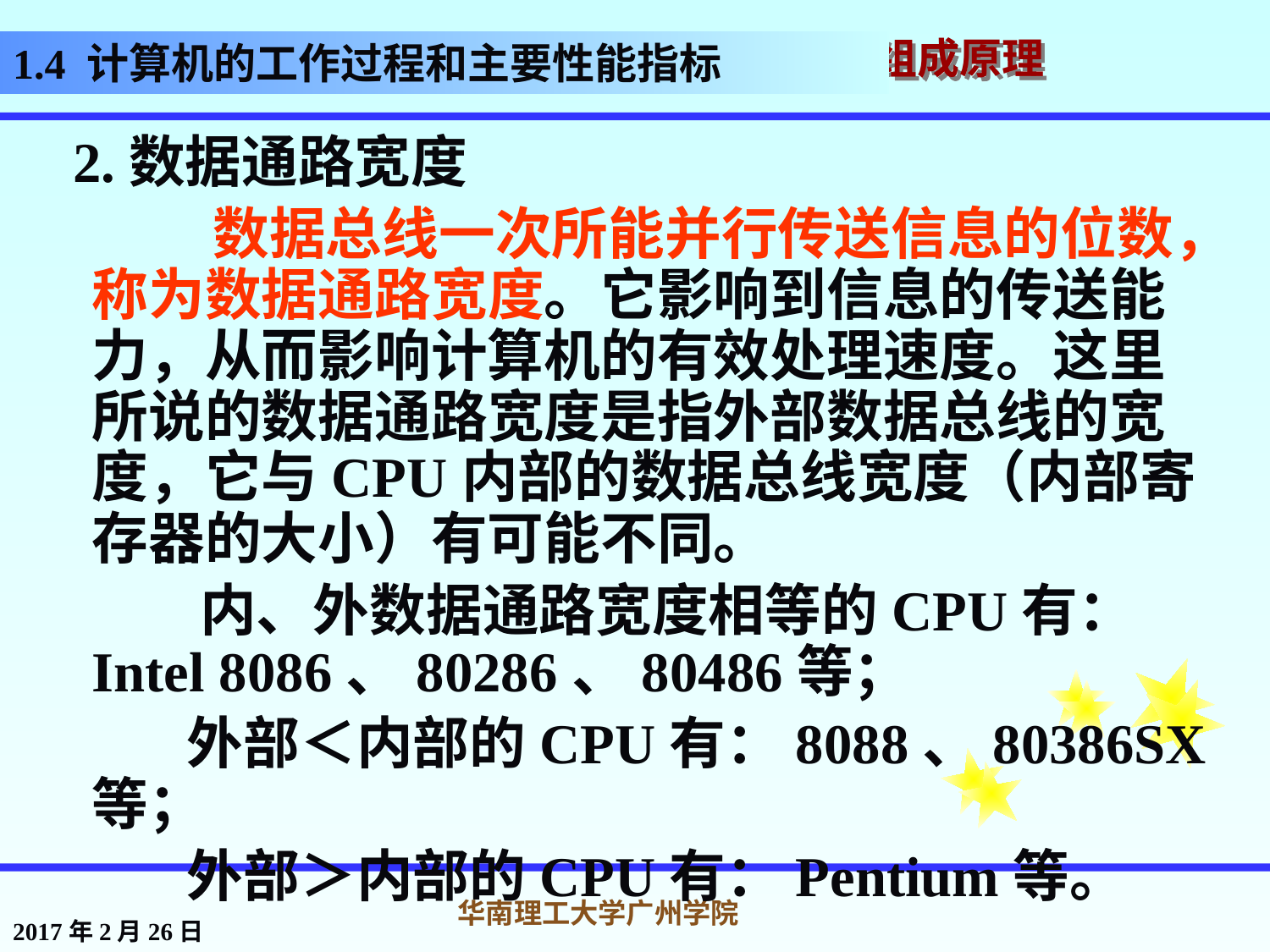

1.4 计算机的工作过程和主要性能指标
  2.数据通路宽度
            数据总线一次所能并行传送信息的位数，称为数据通路宽度。它影响到信息的传送能力，从而影响计算机的有效处理速度。这里所说的数据通路宽度是指外部数据总线的宽度，它与CPU内部的数据总线宽度（内部寄存器的大小）有可能不同。
           内、外数据通路宽度相等的CPU有：Intel 8086、80286、80486等；
          外部＜内部的CPU有：8088、80386SX等；
          外部＞内部的CPU有：Pentium等。
2017年2月26日